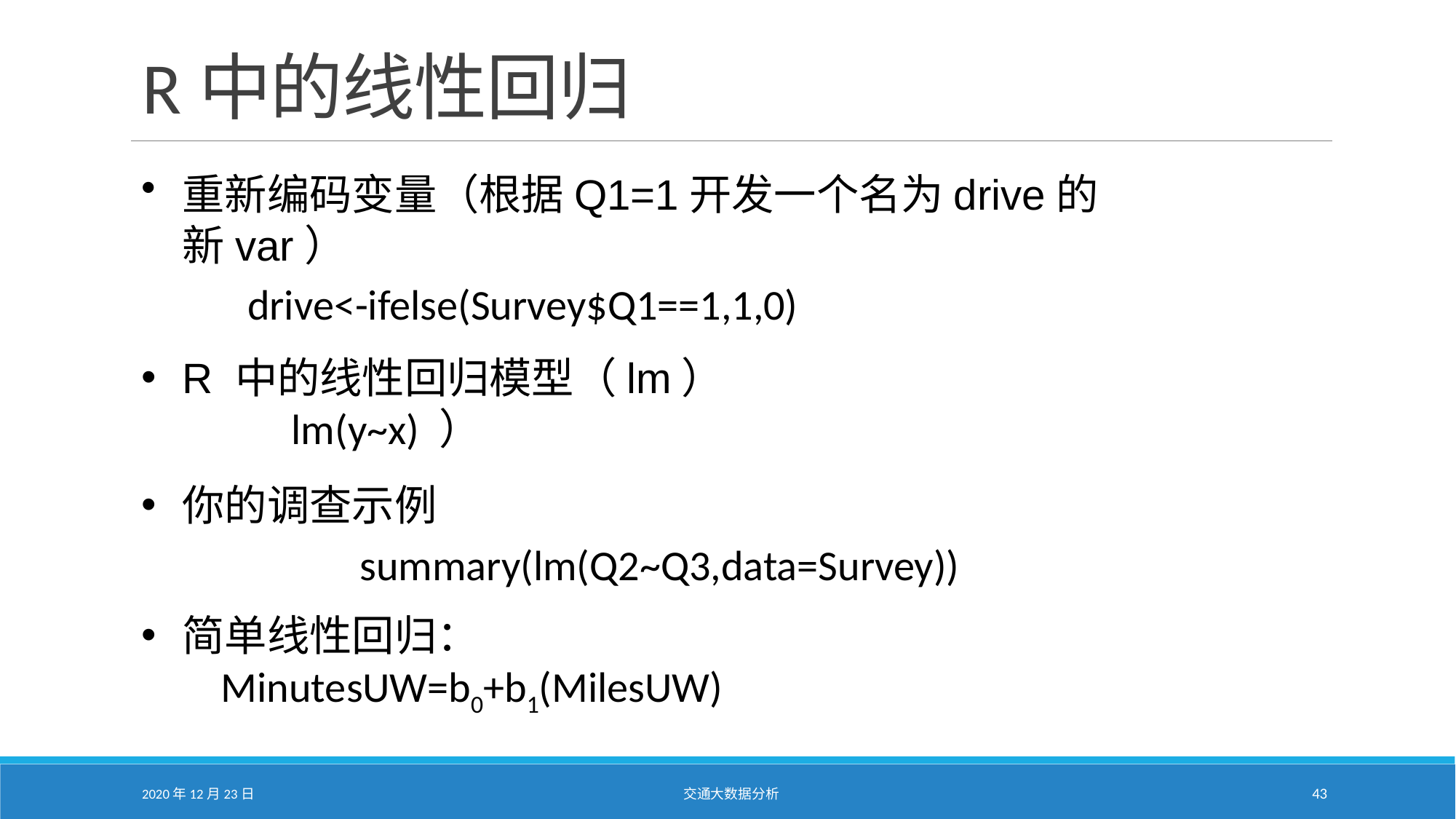

# R中的线性回归
重新编码变量（根据Q1=1开发一个名为drive的新var）
           drive<-ifelse(Survey$Q1==1,1,0)
R 中的线性回归模型（lm）
 	lm(y~x) ）
你的调查示例
		summary(lm(Q2~Q3,data=Survey))

简单线性回归：
   MinutesUW=b0+b1(MilesUW)

2020年12月23日
交通大数据分析
43